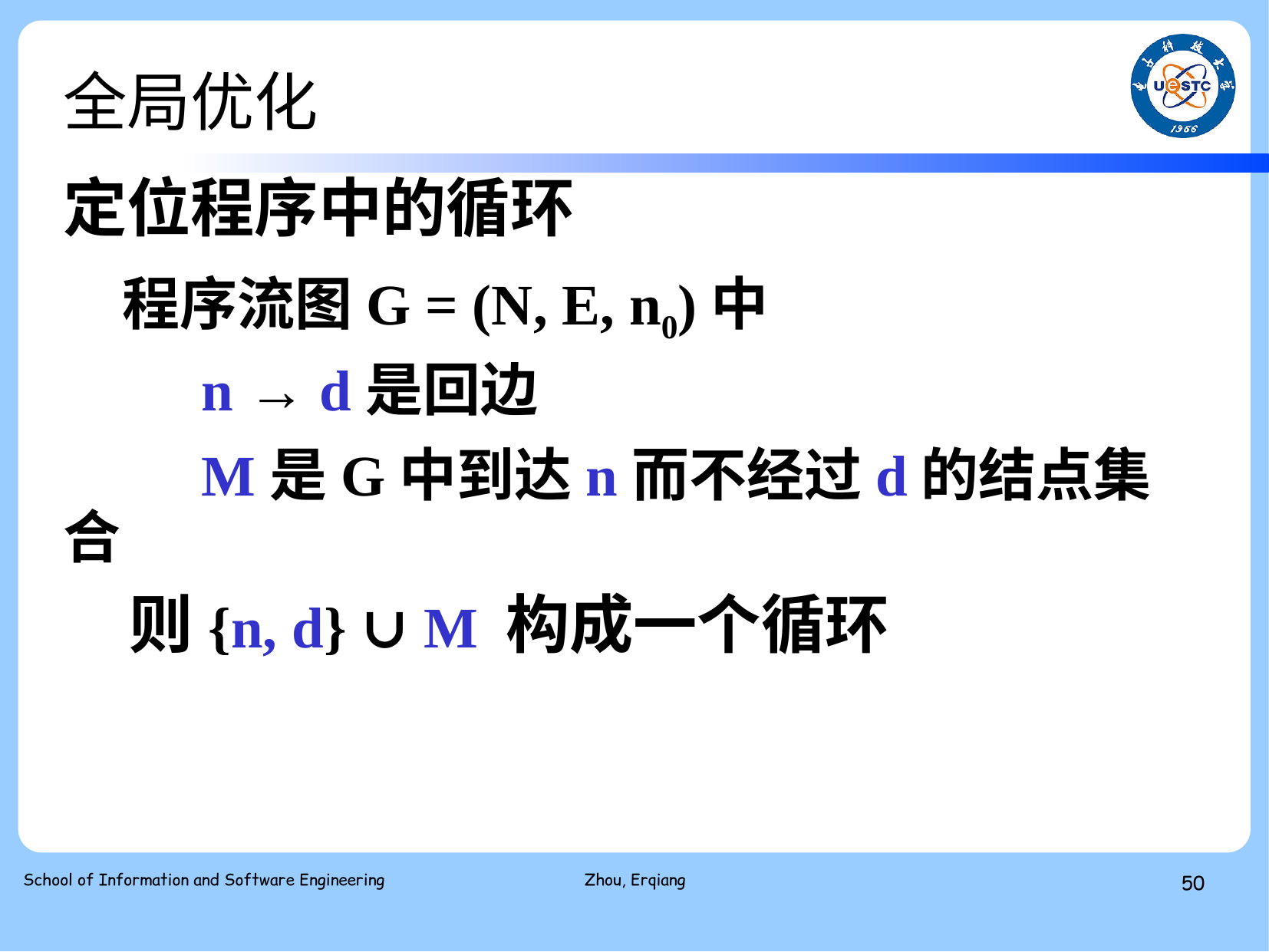

# 全局优化
定位程序中的循环
    程序流图G = (N, E, n0)中
    n → d是回边
    M是G中到达n而不经过d的结点集合
    则{n, d} ∪ M 构成一个循环
 School of Information and Software Engineering
Zhou, Erqiang
50